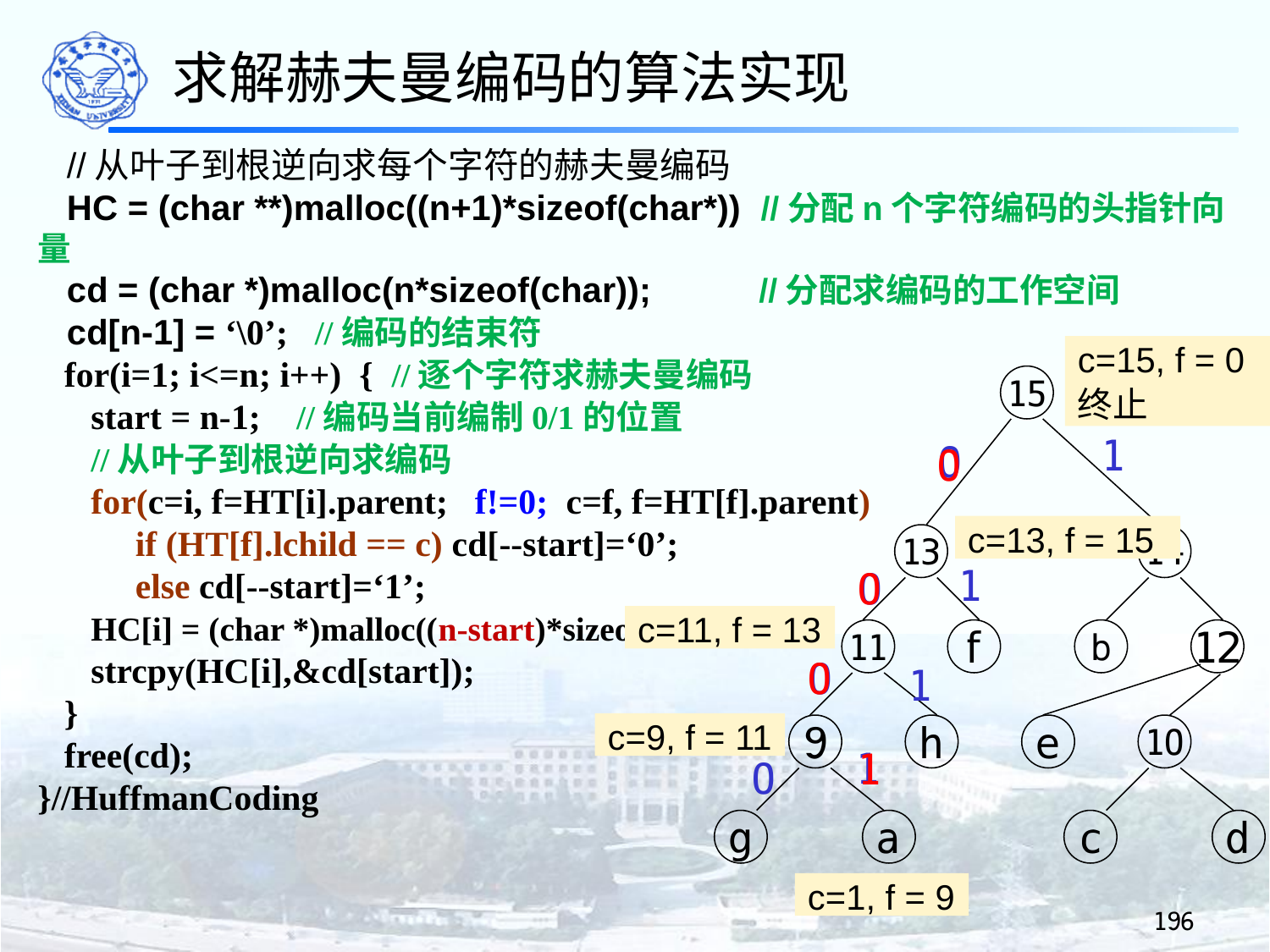

求解赫夫曼编码的算法实现
   //从叶子到根逆向求每个字符的赫夫曼编码
   HC = (char **)malloc((n+1)*sizeof(char*))  //分配n个字符编码的头指针向量
   cd = (char *)malloc(n*sizeof(char));           //分配求编码的工作空间
   cd[n-1] = ‘\0’;   //编码的结束符
   for(i=1; i<=n; i++)  {  //逐个字符求赫夫曼编码
      start = n-1;    //编码当前编制0/1的位置
      //从叶子到根逆向求编码
      for(c=i, f=HT[i].parent;   f!=0;  c=f, f=HT[f].parent)
           if (HT[f].lchild == c) cd[--start]=‘0’;
           else cd[--start]=‘1’;
      HC[i] = (char *)malloc((n-start)*sizeof(char));
      strcpy(HC[i],&cd[start]);
   }
   free(cd);
}//HuffmanCoding
c=15, f = 0
终止
15

1
0
0
c=13, f = 15
13
14
1
0
0

c=11, f = 13
11
f
b
12
0
0
1

c=9, f = 11
9
h
e
10
1
1
0

g
a
c
d
c=1, f = 9
196